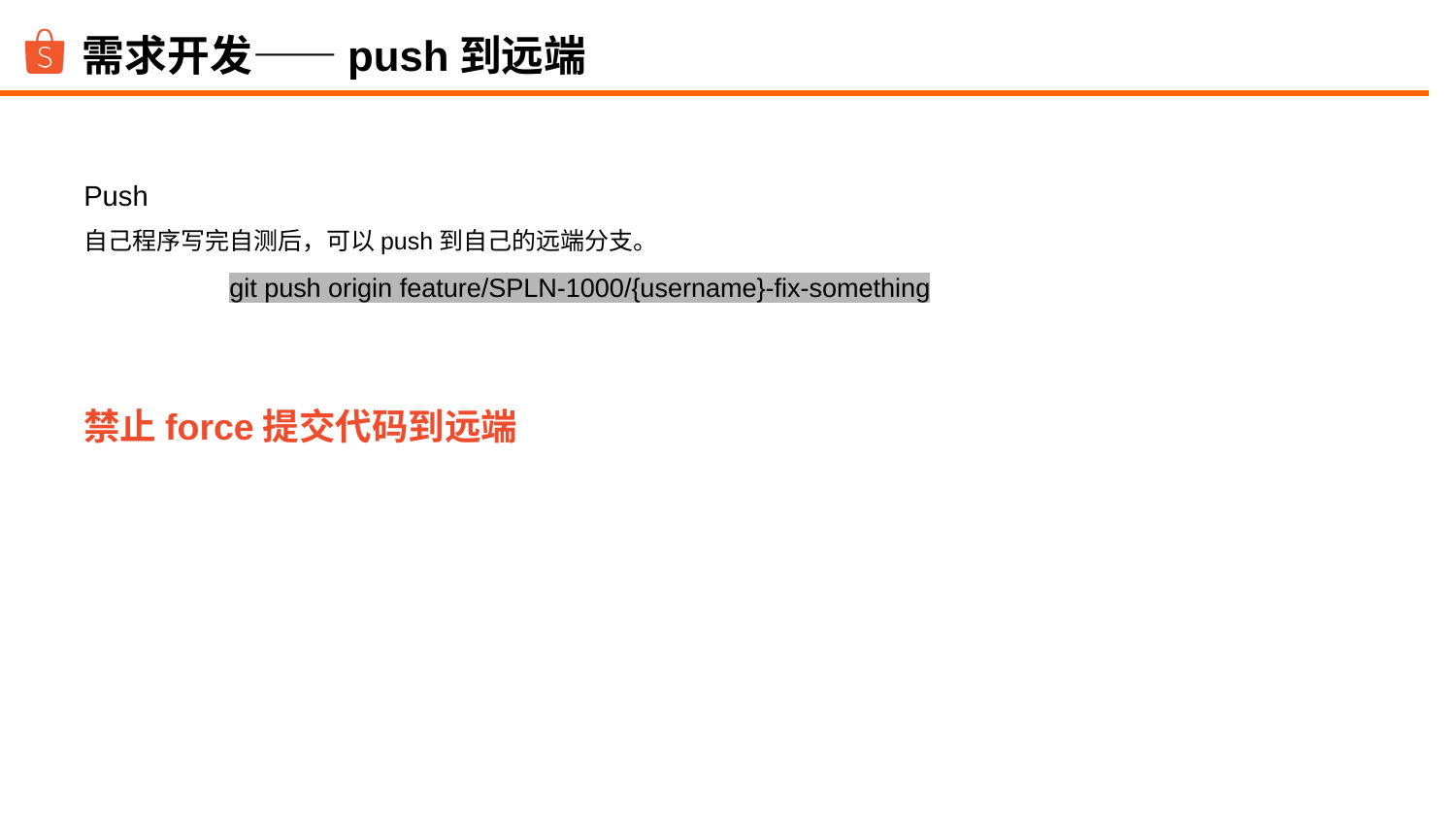

需求开发——push到远端
Push
自己程序写完自测后，可以push到自己的远端分支。
	git push origin feature/SPLN-1000/{username}-fix-something

禁止force提交代码到远端